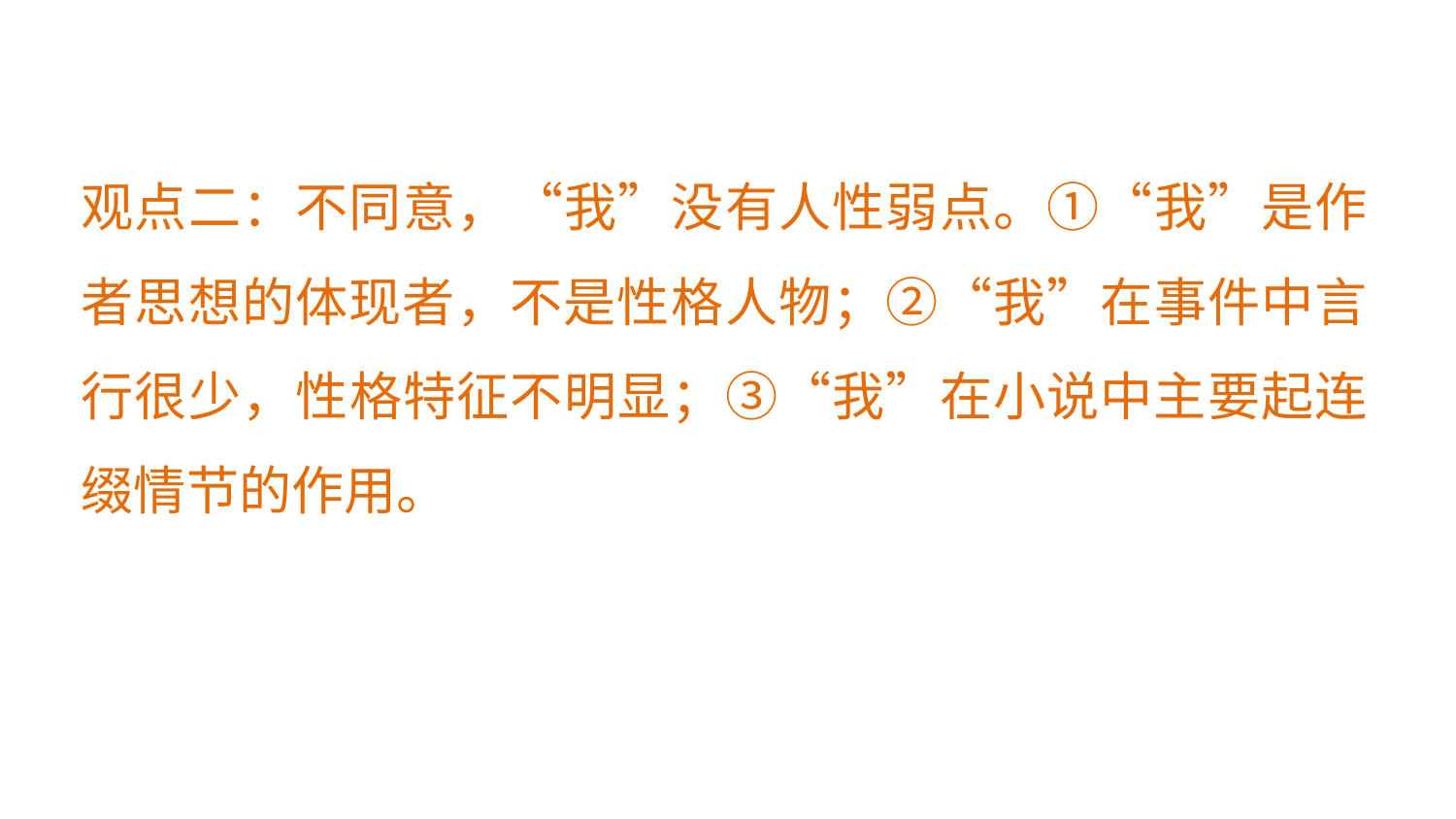

观点二：不同意，“我”没有人性弱点。①“我”是作者思想的体现者，不是性格人物；②“我”在事件中言行很少，性格特征不明显；③“我”在小说中主要起连缀情节的作用。